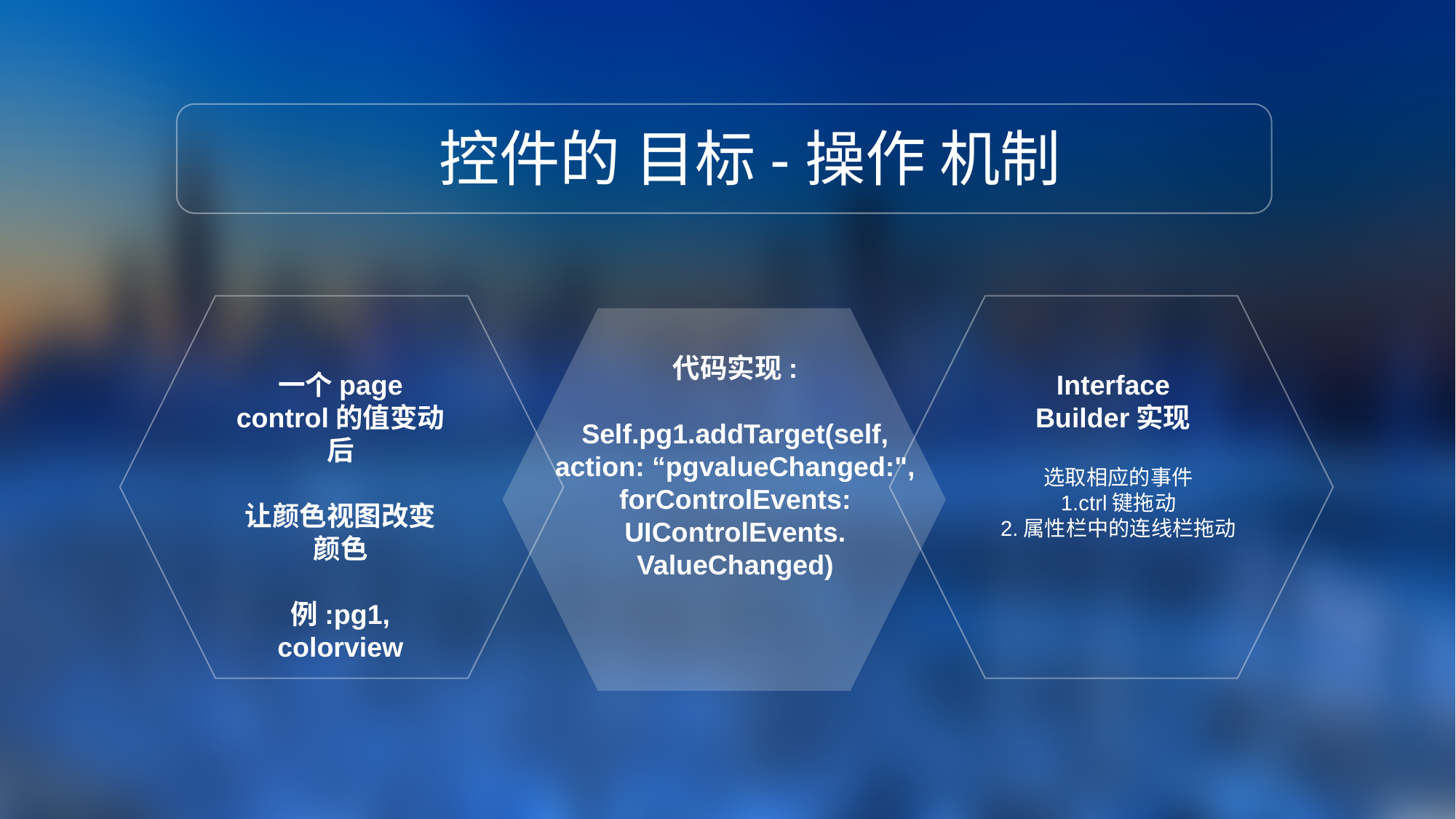

控件的 目标-操作 机制

代码实现:

Self.pg1.addTarget(self, action: “pgvalueChanged:", forControlEvents: UIControlEvents. ValueChanged)

一个page control的值变动后

让颜色视图改变颜色

例:pg1, colorview
Interface Builder实现

选取相应的事件
1.ctrl键拖动
2.属性栏中的连线栏拖动